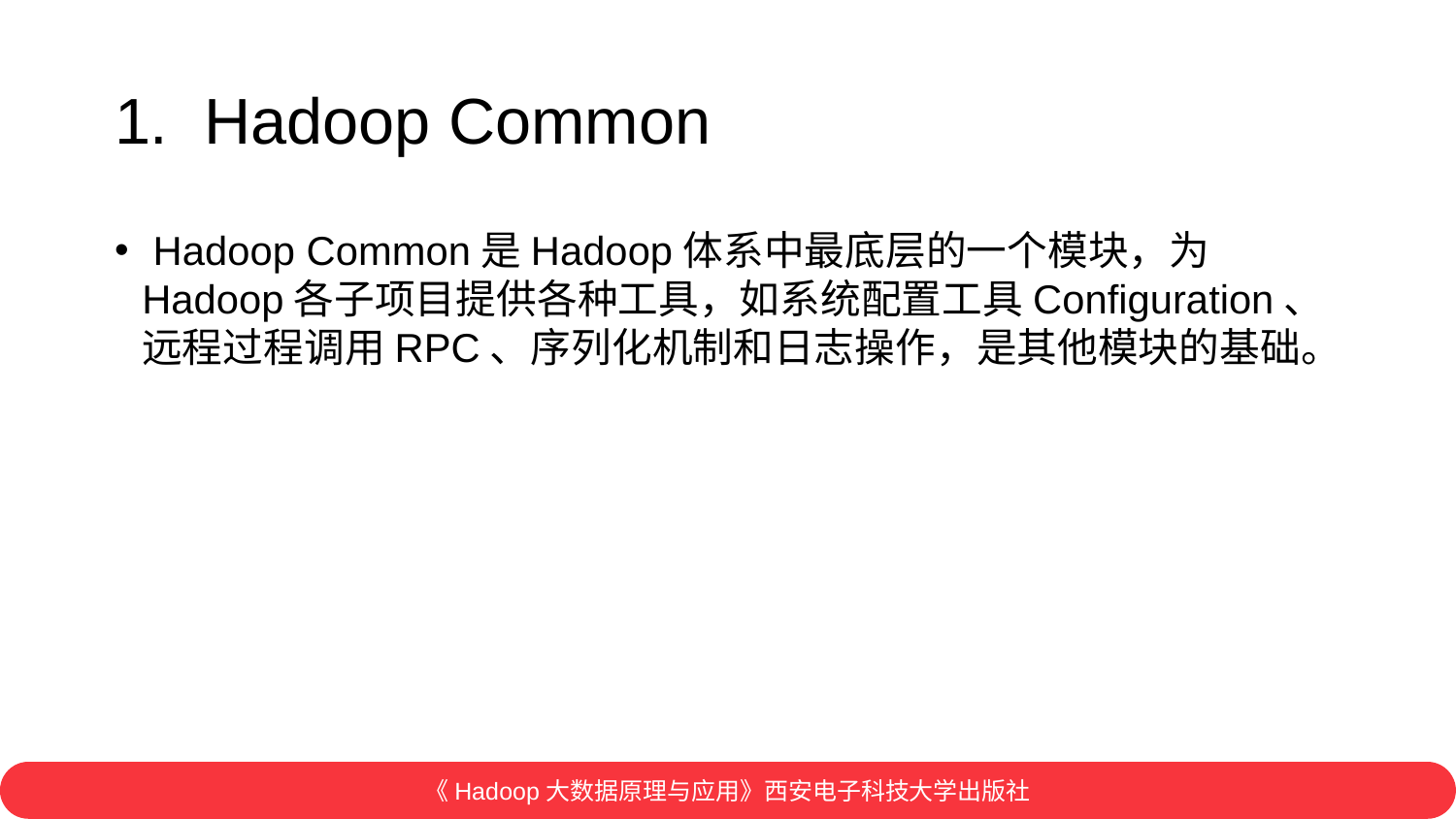

# 1.  Hadoop Common
 Hadoop Common是Hadoop体系中最底层的一个模块，为Hadoop各子项目提供各种工具，如系统配置工具Configuration、远程过程调用RPC、序列化机制和日志操作，是其他模块的基础。